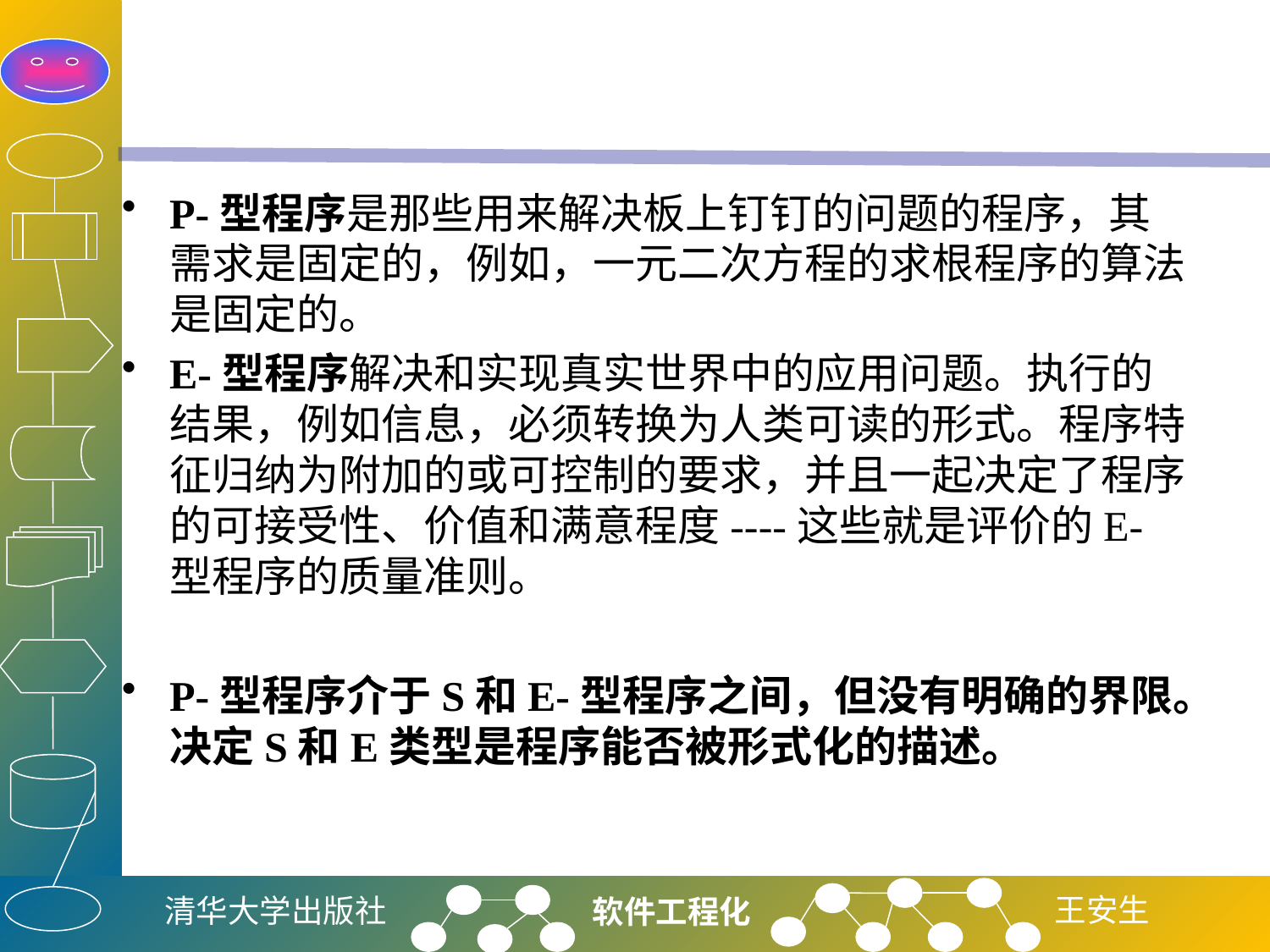

#
P-型程序是那些用来解决板上钉钉的问题的程序，其需求是固定的，例如，一元二次方程的求根程序的算法是固定的。
E-型程序解决和实现真实世界中的应用问题。执行的结果，例如信息，必须转换为人类可读的形式。程序特征归纳为附加的或可控制的要求，并且一起决定了程序的可接受性、价值和满意程度----这些就是评价的E-型程序的质量准则。

P-型程序介于S和E-型程序之间，但没有明确的界限。决定S和E类型是程序能否被形式化的描述。